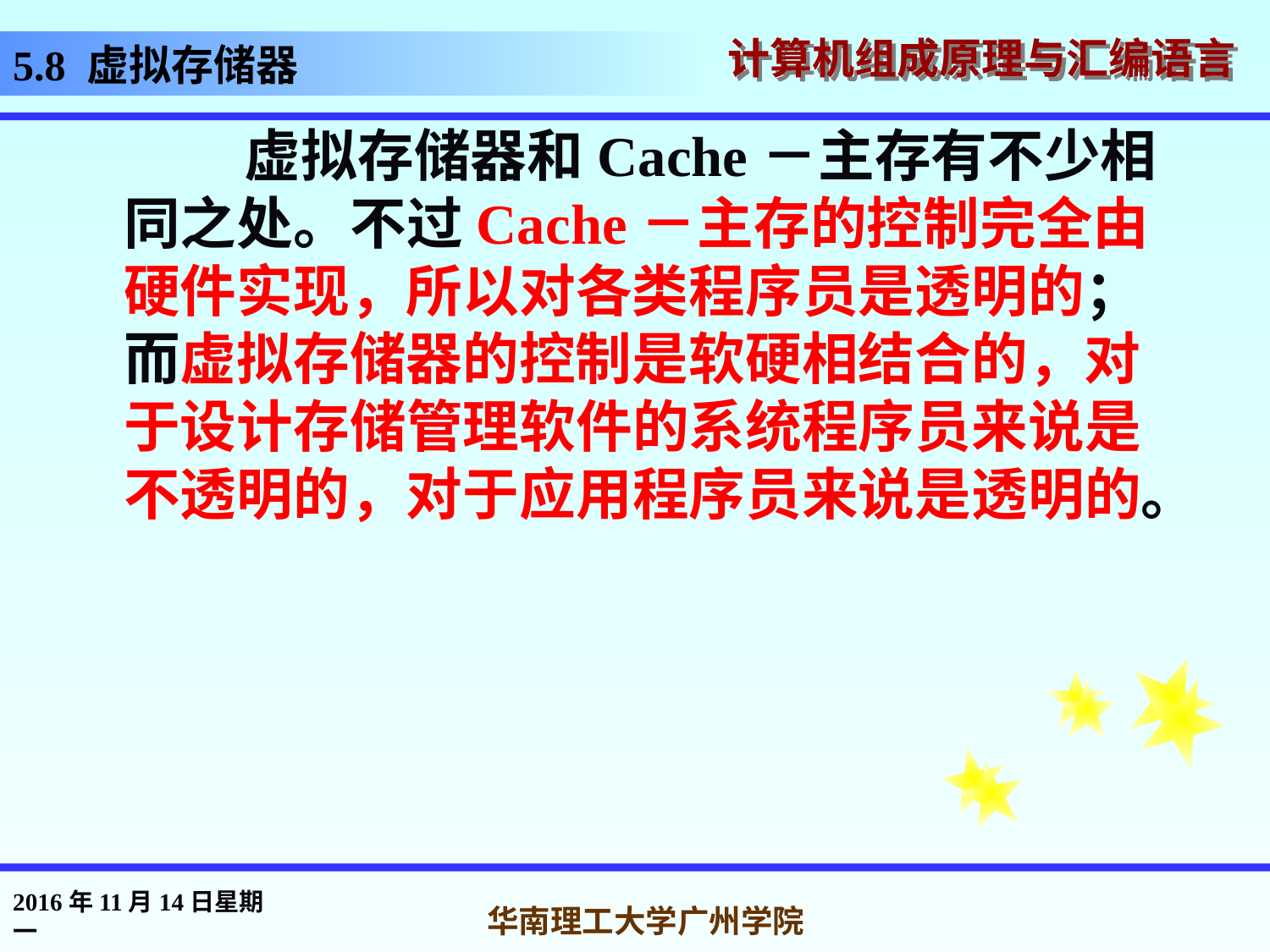

# 5.8 虚拟存储器
            虚拟存储器和Cache－主存有不少相同之处。不过Cache－主存的控制完全由硬件实现，所以对各类程序员是透明的；而虚拟存储器的控制是软硬相结合的，对于设计存储管理软件的系统程序员来说是不透明的，对于应用程序员来说是透明的。
2016年11月14日星期一
华南理工大学广州学院